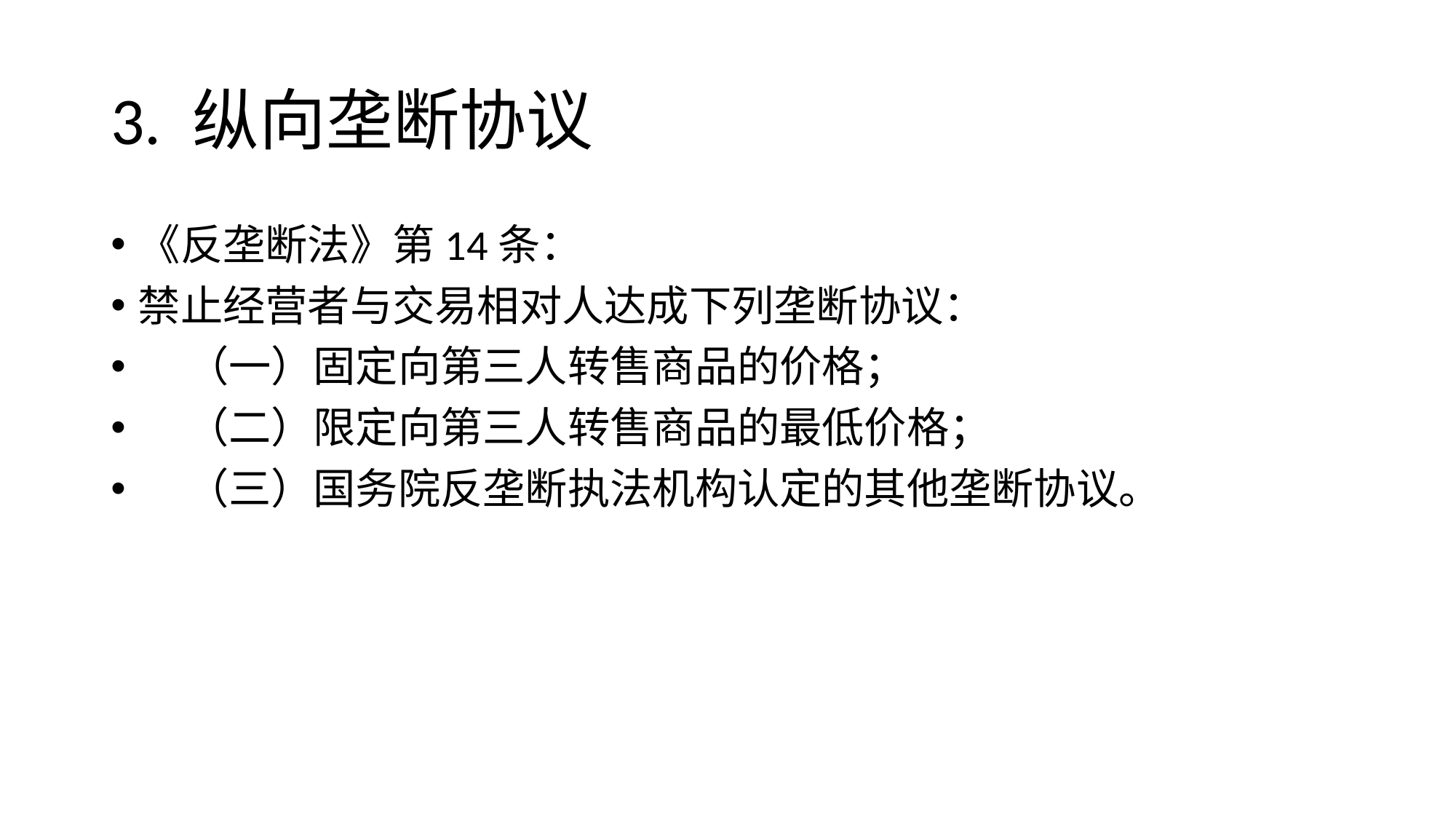

# 3. 纵向垄断协议
《反垄断法》第14条：
禁止经营者与交易相对人达成下列垄断协议：
    （一）固定向第三人转售商品的价格；
    （二）限定向第三人转售商品的最低价格；
    （三）国务院反垄断执法机构认定的其他垄断协议。